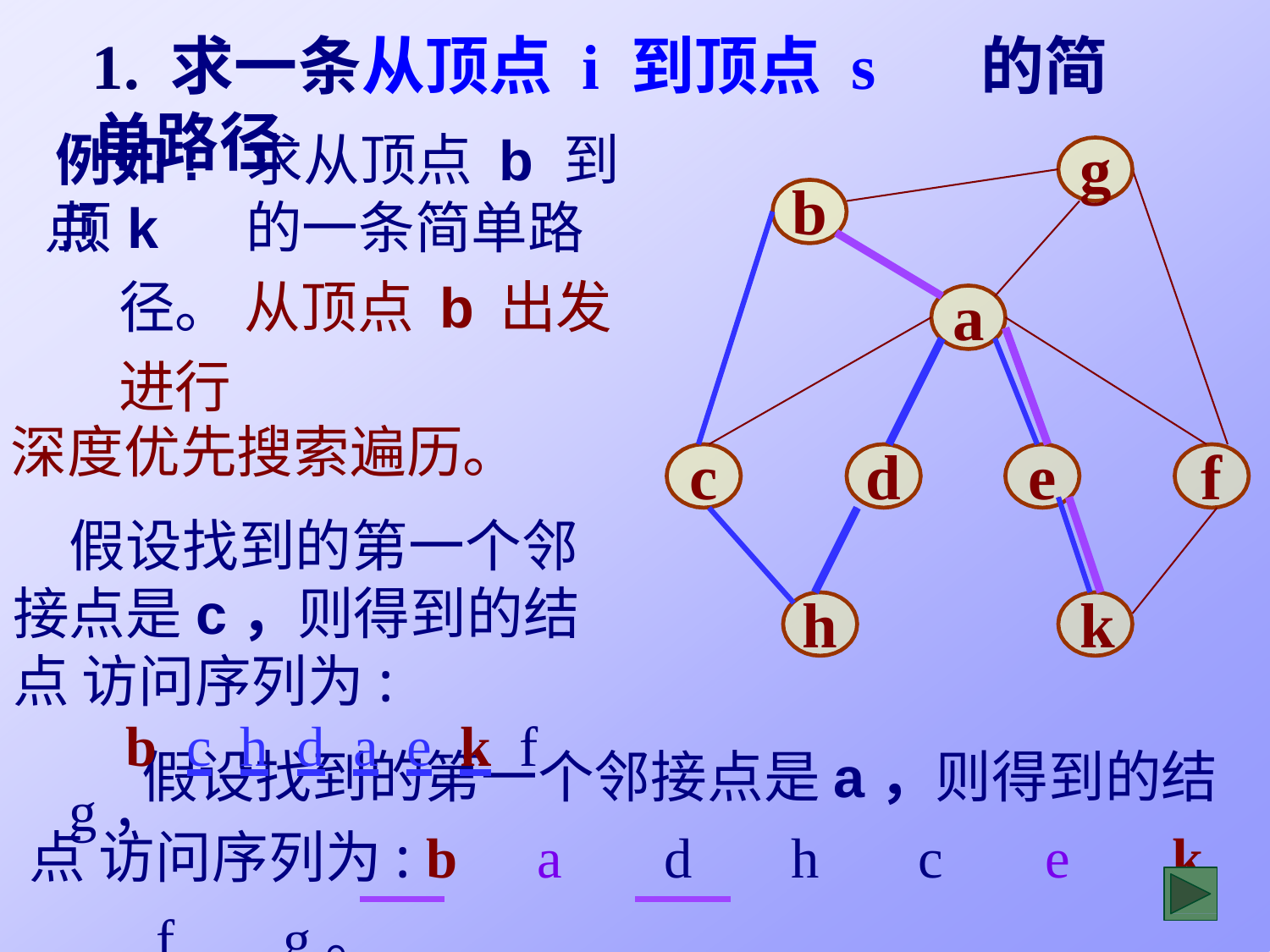

# 1. 求一条从顶点 i 到顶点 s	的简单路径
例如: 求从顶点 b	到顶
g

b
点 k	的一条简单路径。 从顶点 b	出发进行
深度优先搜索遍历。
假设找到的第一个邻 接点是c，则得到的结点 访问序列为:
b	c	h	d	a	e	k	f	g，

a

c
d
e
f

h	k

假设找到的第一个邻接点是a，则得到的结点 访问序列为: b	a	d	h	c	e	k	f	g。